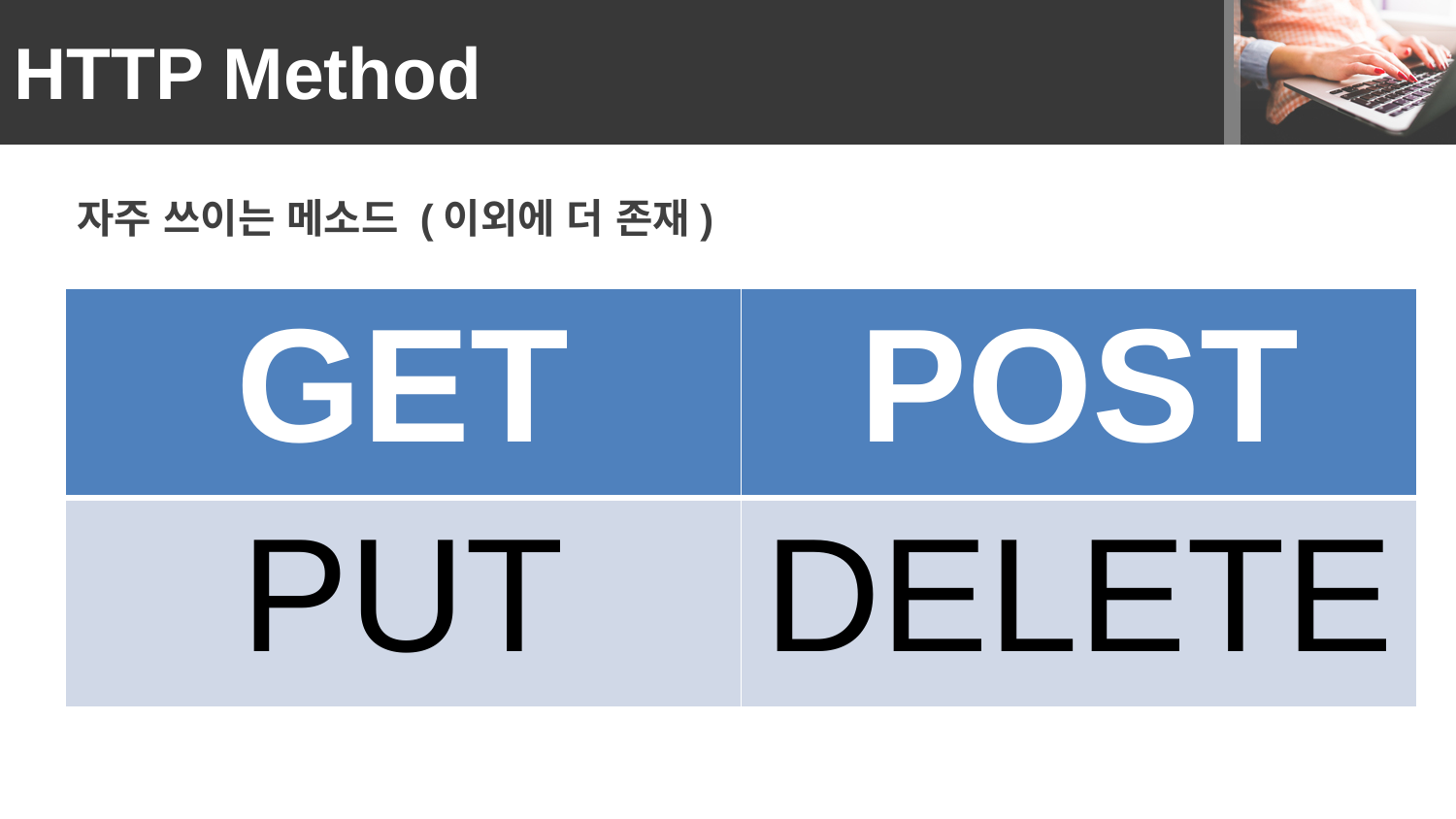

# HTTP Method
자주 쓰이는 메소드 (이외에 더 존재)
| GET | POST |
| --- | --- |
| PUT | DELETE |